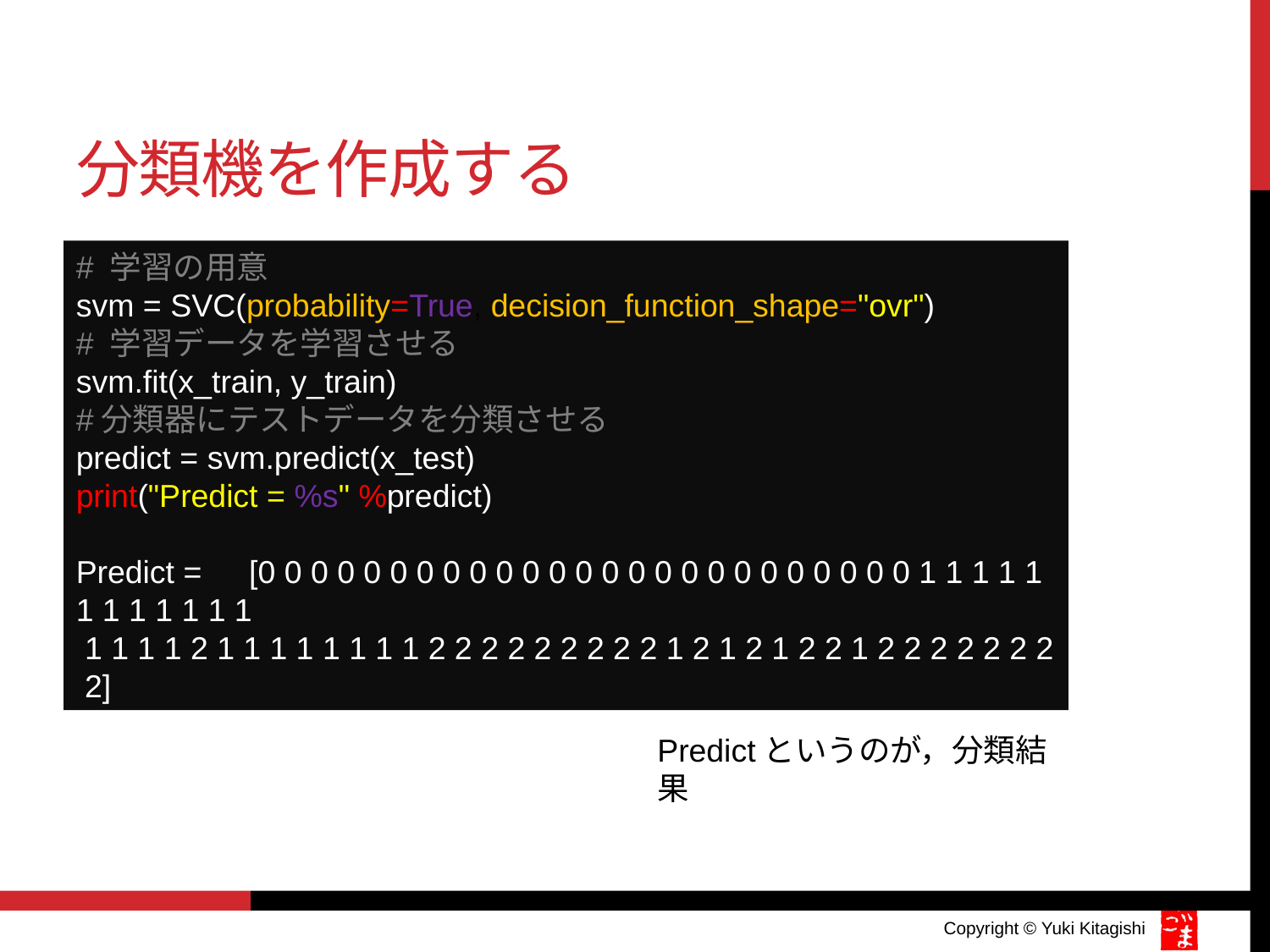

# 分類機を作成する
# 学習の用意
svm = SVC(probability=True, decision_function_shape="ovr")
# 学習データを学習させる
svm.fit(x_train, y_train)
#分類器にテストデータを分類させる
predict = svm.predict(x_test)
print("Predict = %s" %predict)

Predict =　[0 0 0 0 0 0 0 0 0 0 0 0 0 0 0 0 0 0 0 0 0 0 0 0 0 1 1 1 1 1 1 1 1 1 1 1 1
 1 1 1 1 2 1 1 1 1 1 1 1 1 2 2 2 2 2 2 2 2 2 1 2 1 2 1 2 2 1 2 2 2 2 2 2 2
 2]
Predictというのが，分類結果
Copyright © Yuki Kitagishi